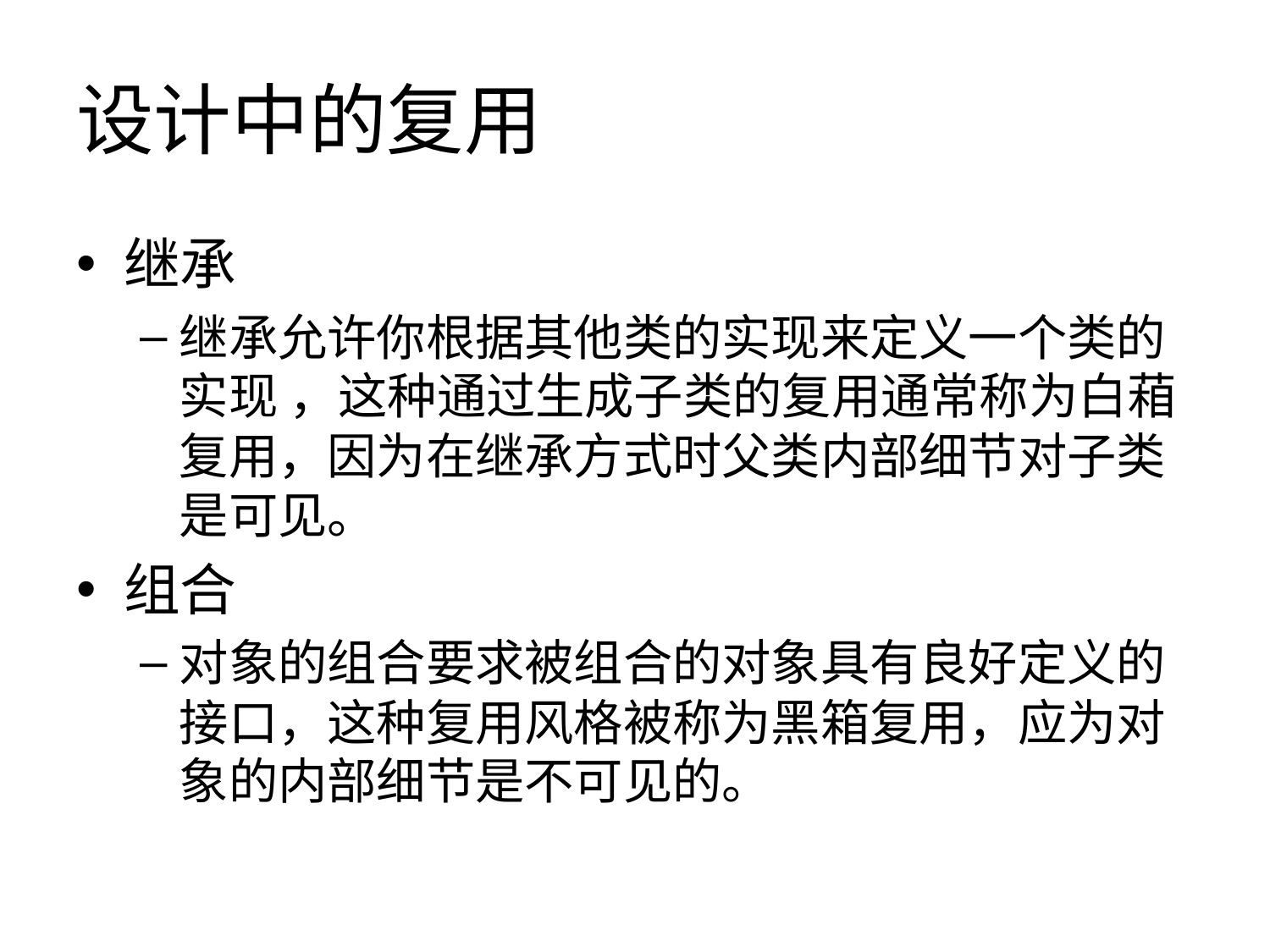

# 设计中的复用
继承
继承允许你根据其他类的实现来定义一个类的实现 ，这种通过生成子类的复用通常称为白葙复用，因为在继承方式时父类内部细节对子类是可见。
组合
对象的组合要求被组合的对象具有良好定义的接口，这种复用风格被称为黑箱复用，应为对象的内部细节是不可见的。